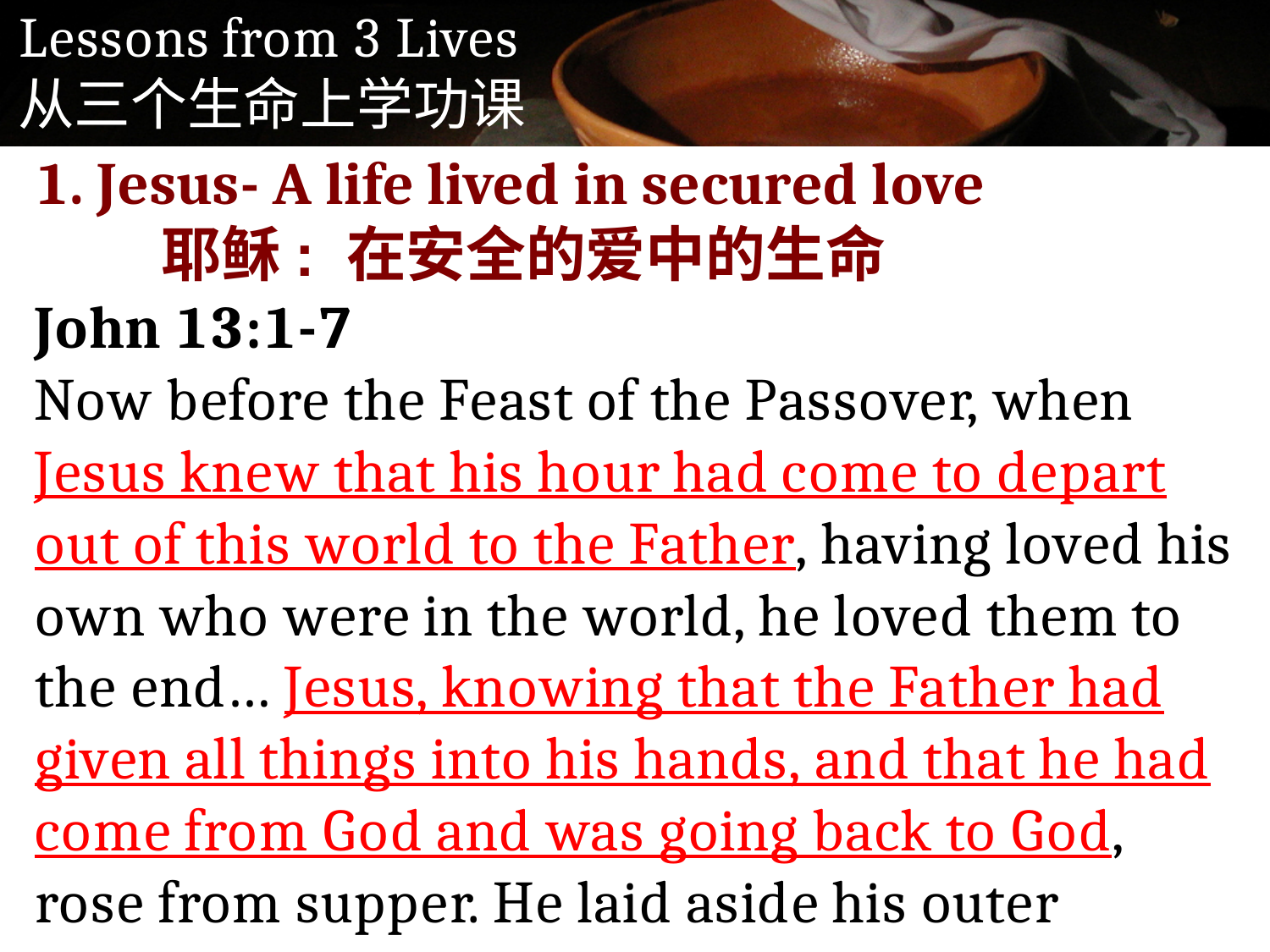

1. Jesus- A life lived in secured love
	耶稣: 在安全的爱中的生命
John 13:1-7
Now before the Feast of the Passover, when Jesus knew that his hour had come to depart out of this world to the Father, having loved his own who were in the world, he loved them to the end… Jesus, knowing that the Father had given all things into his hands, and that he had come from God and was going back to God, rose from supper. He laid aside his outer